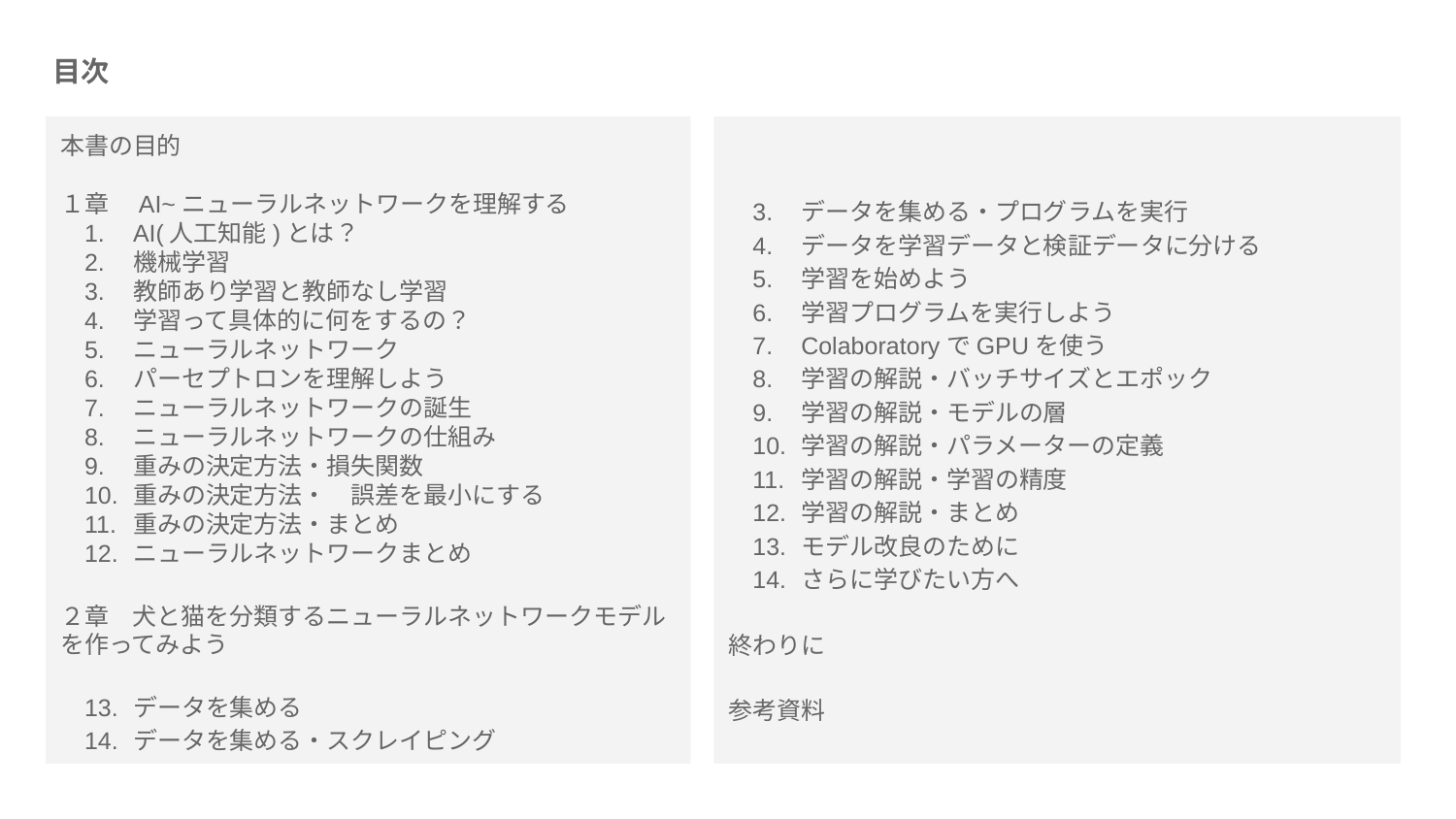

目次

データを集める・プログラムを実行
データを学習データと検証データに分ける
学習を始めよう
学習プログラムを実行しよう
ColaboratoryでGPUを使う
学習の解説・バッチサイズとエポック
学習の解説・モデルの層
学習の解説・パラメーターの定義
学習の解説・学習の精度
学習の解説・まとめ
モデル改良のために
さらに学びたい方へ
終わりに
参考資料

本書の目的

１章　AI~ニューラルネットワークを理解する
AI(人工知能)とは？
機械学習
教師あり学習と教師なし学習
学習って具体的に何をするの？
ニューラルネットワーク
パーセプトロンを理解しよう
ニューラルネットワークの誕生
ニューラルネットワークの仕組み
重みの決定方法・損失関数
重みの決定方法・　誤差を最小にする
重みの決定方法・まとめ
ニューラルネットワークまとめ

２章　犬と猫を分類するニューラルネットワークモデルを作ってみよう

データを集める
データを集める・スクレイピング